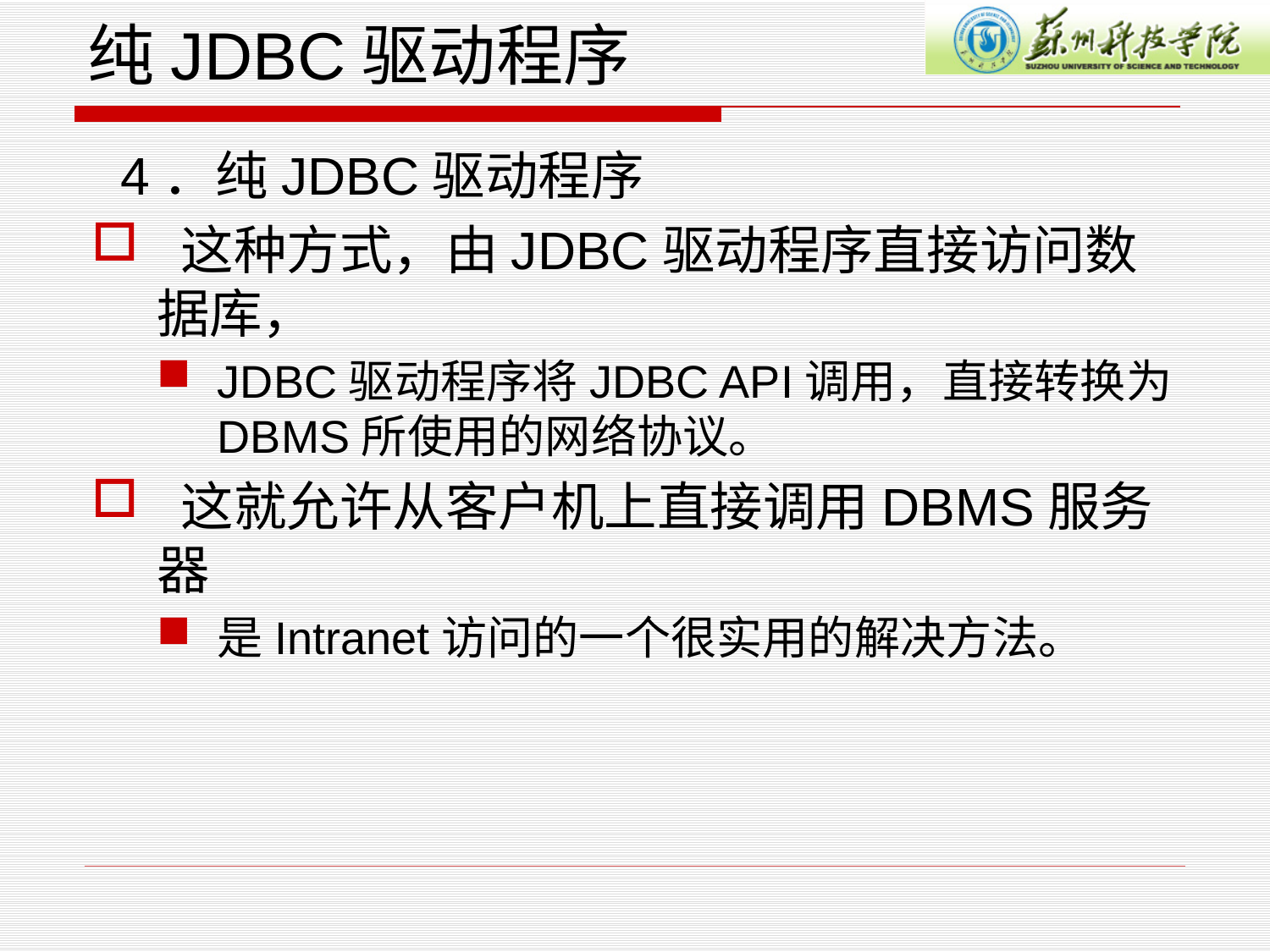

# 纯JDBC驱动程序
  4．纯JDBC驱动程序
 这种方式，由JDBC驱动程序直接访问数据库，
JDBC驱动程序将JDBC API调用，直接转换为DBMS所使用的网络协议。
 这就允许从客户机上直接调用DBMS服务器
是Intranet访问的一个很实用的解决方法。